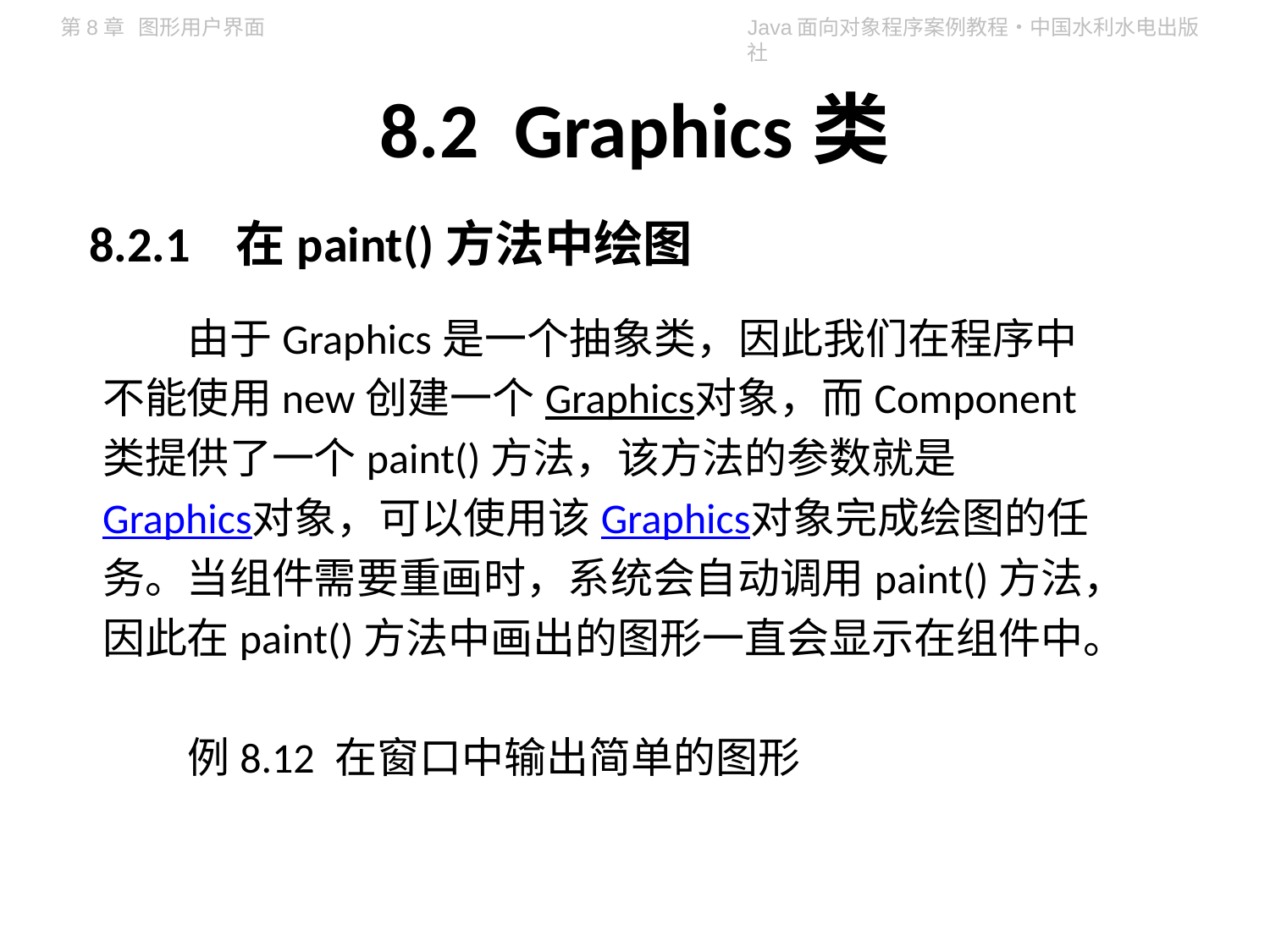

# 8.2  Graphics类
8.2.1   在paint()方法中绘图
由于Graphics是一个抽象类，因此我们在程序中不能使用new创建一个Graphics对象，而Component类提供了一个paint()方法，该方法的参数就是Graphics对象，可以使用该Graphics对象完成绘图的任务。当组件需要重画时，系统会自动调用paint()方法，因此在paint()方法中画出的图形一直会显示在组件中。

例8.12 在窗口中输出简单的图形